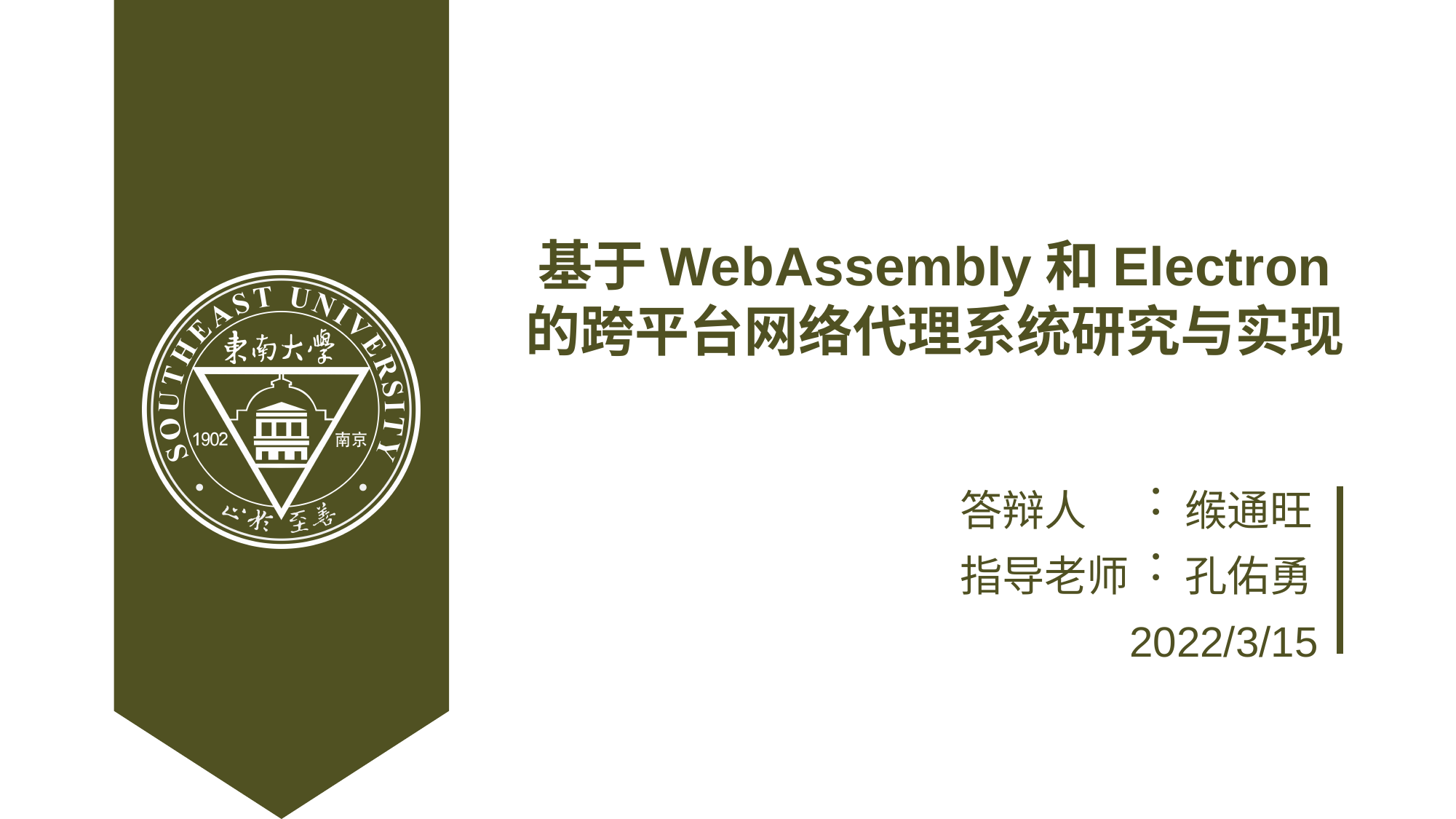

基于WebAssembly和Electron的跨平台网络代理系统研究与实现
答辩人
缑通旺
：
指导老师
孔佑勇
：
2022/3/15